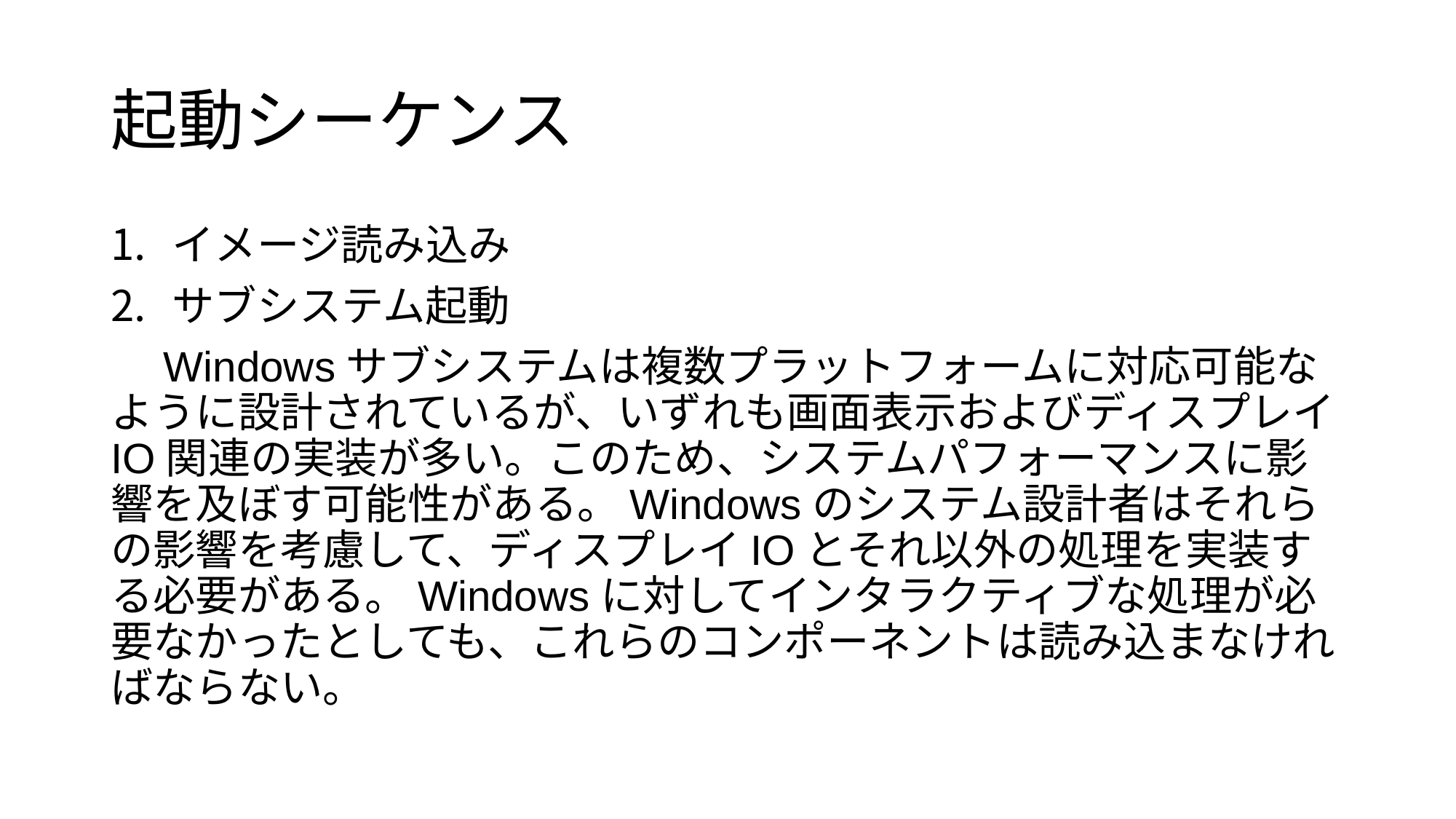

# 起動シーケンス
イメージ読み込み
サブシステム起動
　Windowsサブシステムは複数プラットフォームに対応可能なように設計されているが、いずれも画面表示およびディスプレイIO関連の実装が多い。このため、システムパフォーマンスに影響を及ぼす可能性がある。Windowsのシステム設計者はそれらの影響を考慮して、ディスプレイIOとそれ以外の処理を実装する必要がある。Windowsに対してインタラクティブな処理が必要なかったとしても、これらのコンポーネントは読み込まなければならない。